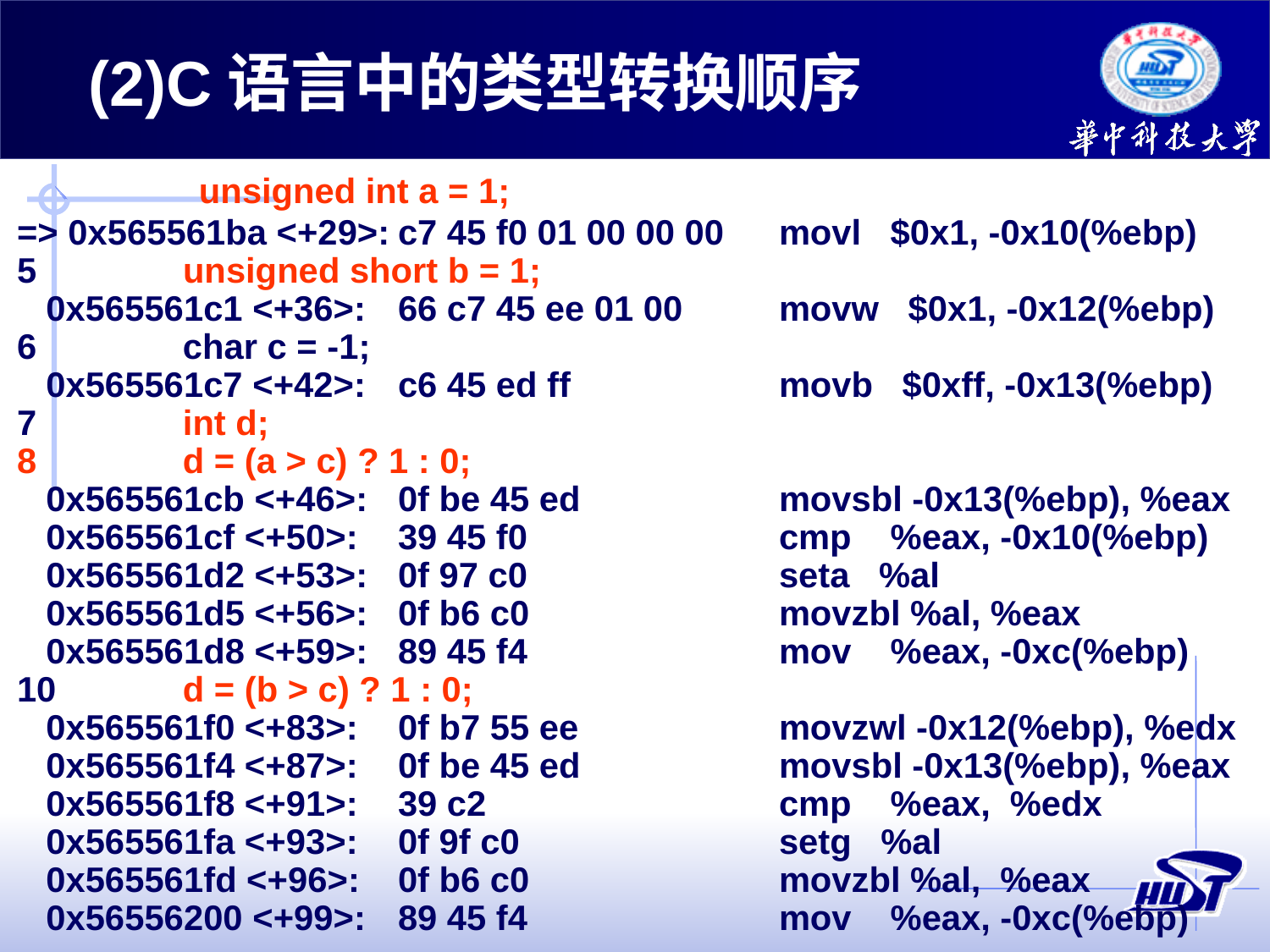

(2)C语言中的类型转换顺序
	    unsigned int a = 1;
=> 0x565561ba <+29>:	c7 45 f0 01 00 00 00	movl   $0x1, -0x10(%ebp)
5	    unsigned short b = 1;
   0x565561c1 <+36>:	66 c7 45 ee 01 00	movw   $0x1, -0x12(%ebp)
6	    char c = -1;
   0x565561c7 <+42>:	c6 45 ed ff		movb   $0xff, -0x13(%ebp)
7	    int d;
8	    d = (a > c) ? 1 : 0;
   0x565561cb <+46>:	0f be 45 ed		movsbl -0x13(%ebp), %eax
   0x565561cf <+50>:	39 45 f0		cmp    %eax, -0x10(%ebp)
   0x565561d2 <+53>:	0f 97 c0		seta   %al
   0x565561d5 <+56>:	0f b6 c0		movzbl %al, %eax
   0x565561d8 <+59>:	89 45 f4		mov    %eax, -0xc(%ebp)
10	    d = (b > c) ? 1 : 0;
   0x565561f0 <+83>:	0f b7 55 ee		movzwl -0x12(%ebp), %edx
   0x565561f4 <+87>:	0f be 45 ed		movsbl -0x13(%ebp), %eax
   0x565561f8 <+91>:	39 c2			cmp    %eax,  %edx
   0x565561fa <+93>:	0f 9f c0			setg   %al
   0x565561fd <+96>:	0f b6 c0		movzbl %al,  %eax
   0x56556200 <+99>:	89 45 f4		mov    %eax, -0xc(%ebp)